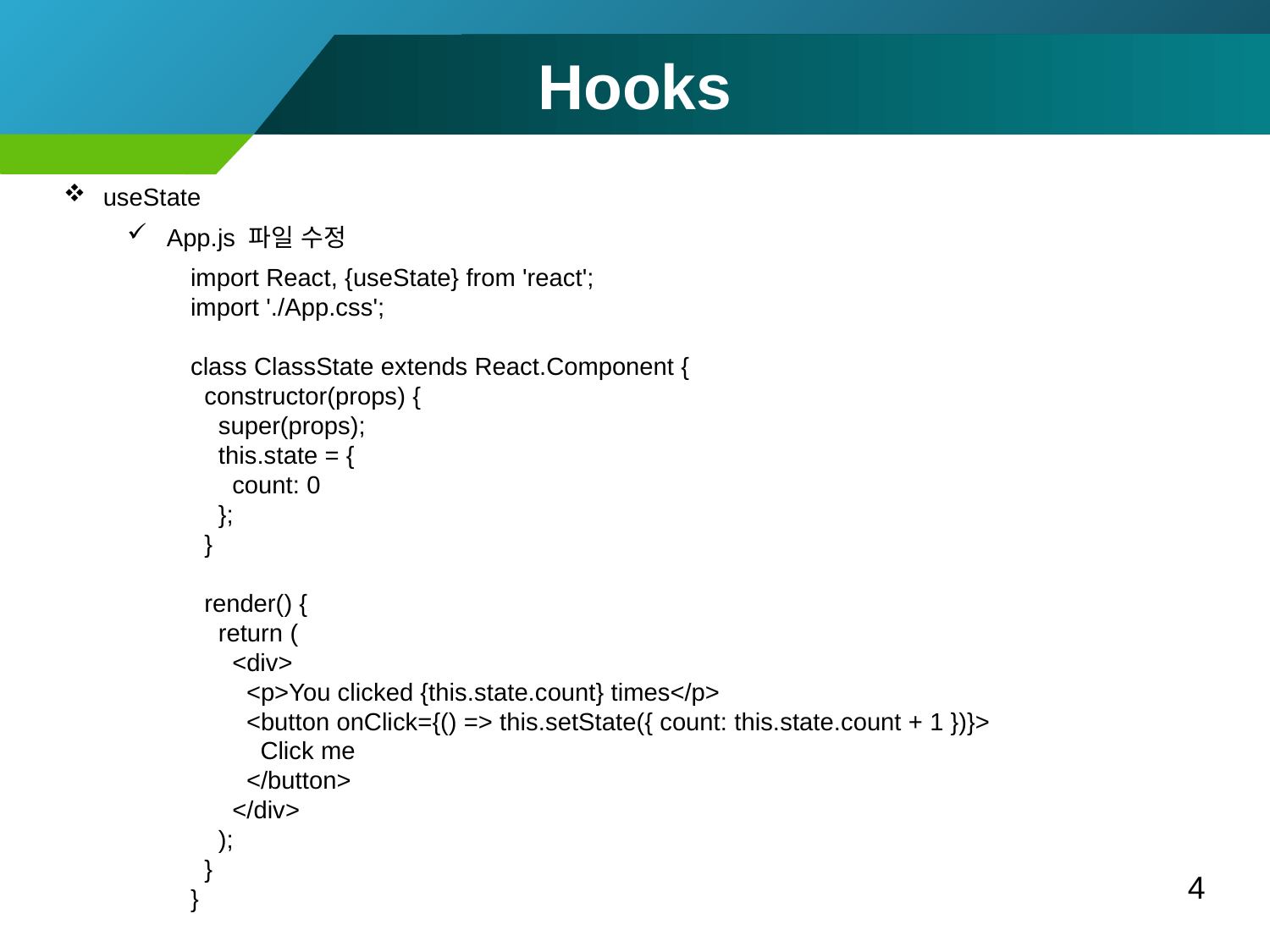

Hooks
useState
App.js 파일 수정
import React, {useState} from 'react';
import './App.css';

class ClassState extends React.Component {
  constructor(props) {
    super(props);
    this.state = {
      count: 0
    };
  }

  render() {
    return (
      <div>
        <p>You clicked {this.state.count} times</p>
        <button onClick={() => this.setState({ count: this.state.count + 1 })}>
          Click me
        </button>
      </div>
    );
  }
}
4